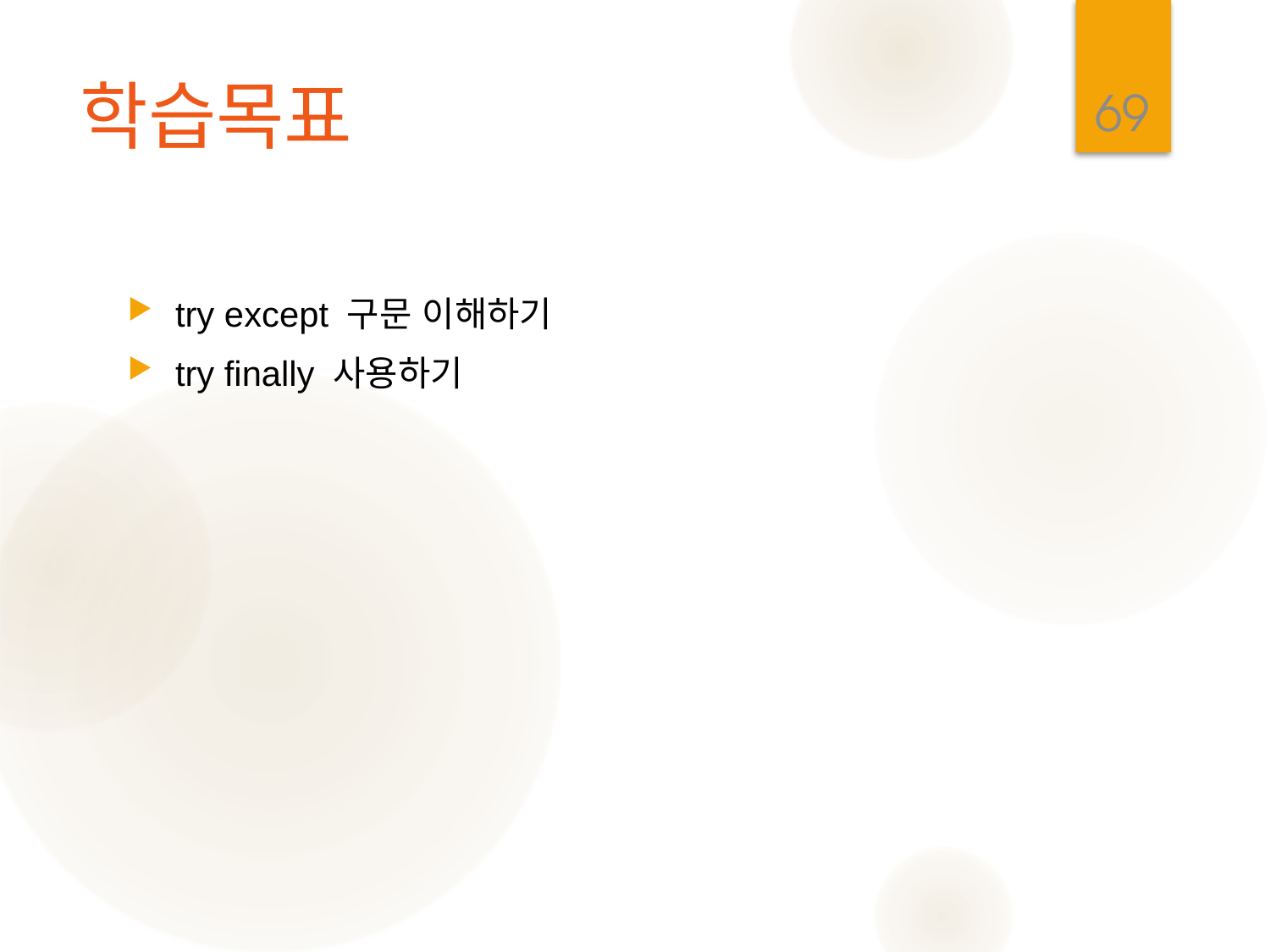

69
# 학습목표
try except 구문 이해하기
try finally 사용하기